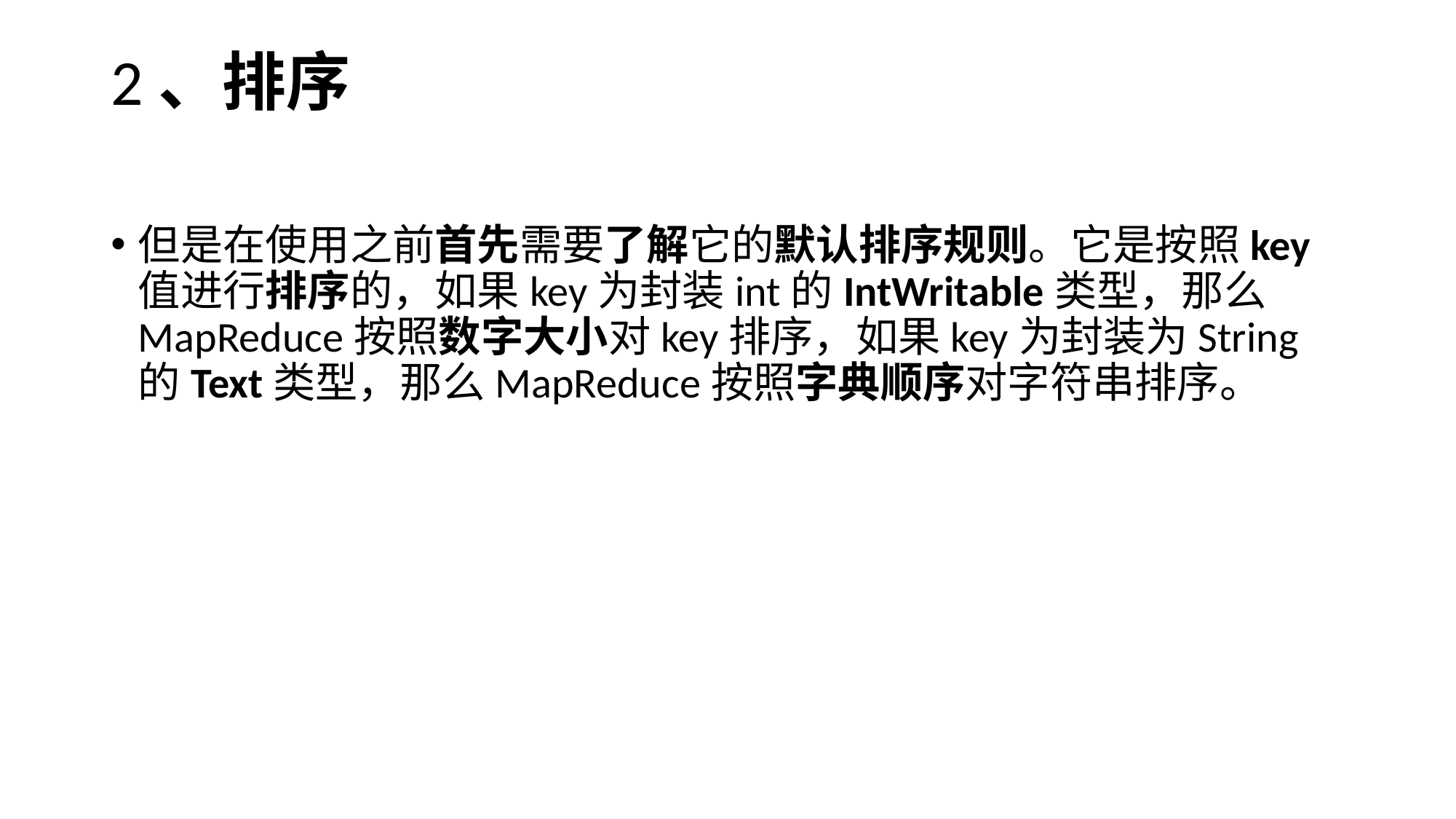

# 2、排序
但是在使用之前首先需要了解它的默认排序规则。它是按照key值进行排序的，如果key为封装int的IntWritable类型，那么MapReduce按照数字大小对key排序，如果key为封装为String的Text类型，那么MapReduce按照字典顺序对字符串排序。